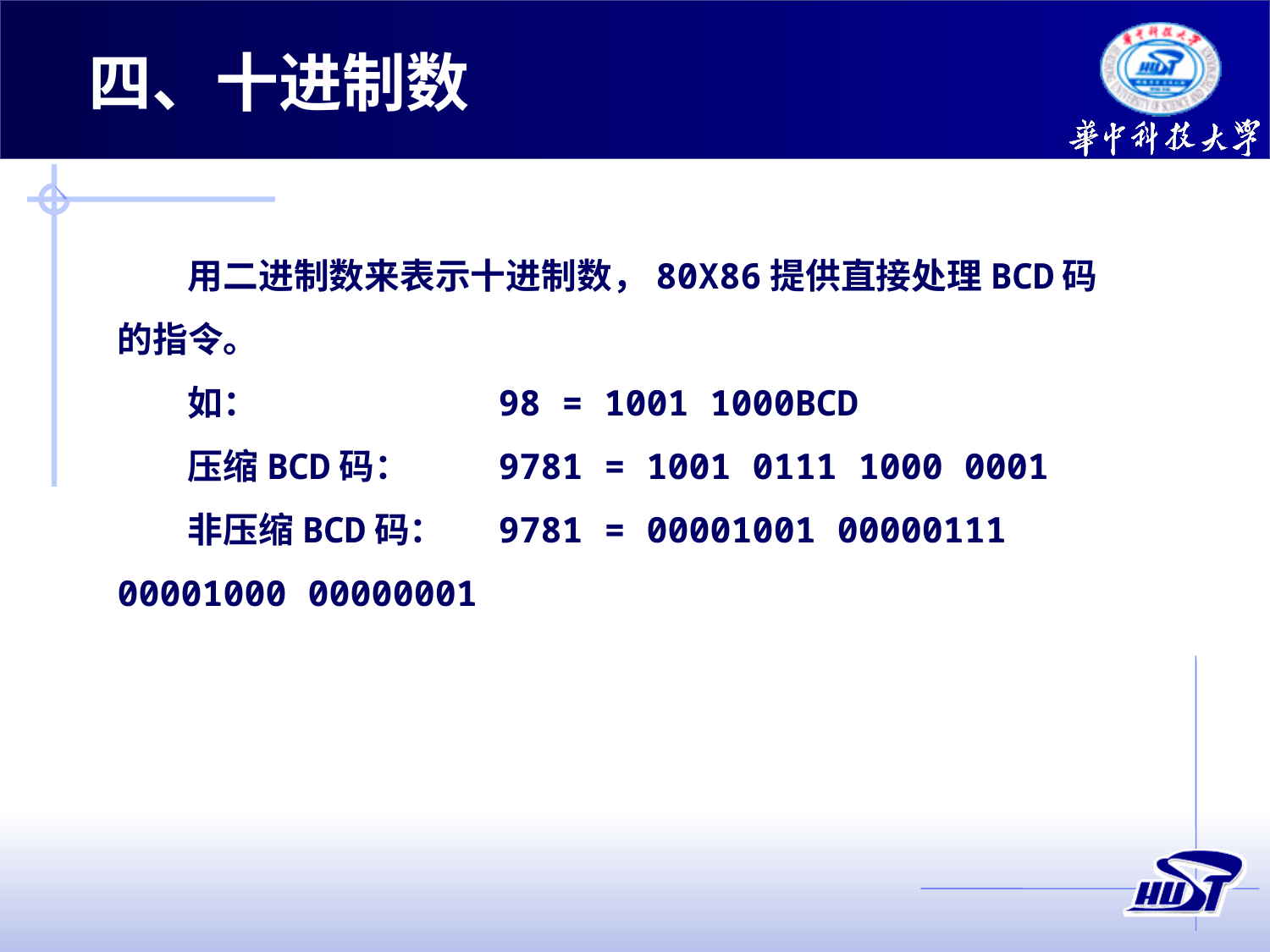

四、十进制数
用二进制数来表示十进制数，80X86提供直接处理BCD码的指令。
如：		98 = 1001 1000BCD
压缩BCD码：	9781 = 1001 0111 1000 0001
非压缩BCD码：	9781 = 00001001 00000111 00001000 00000001